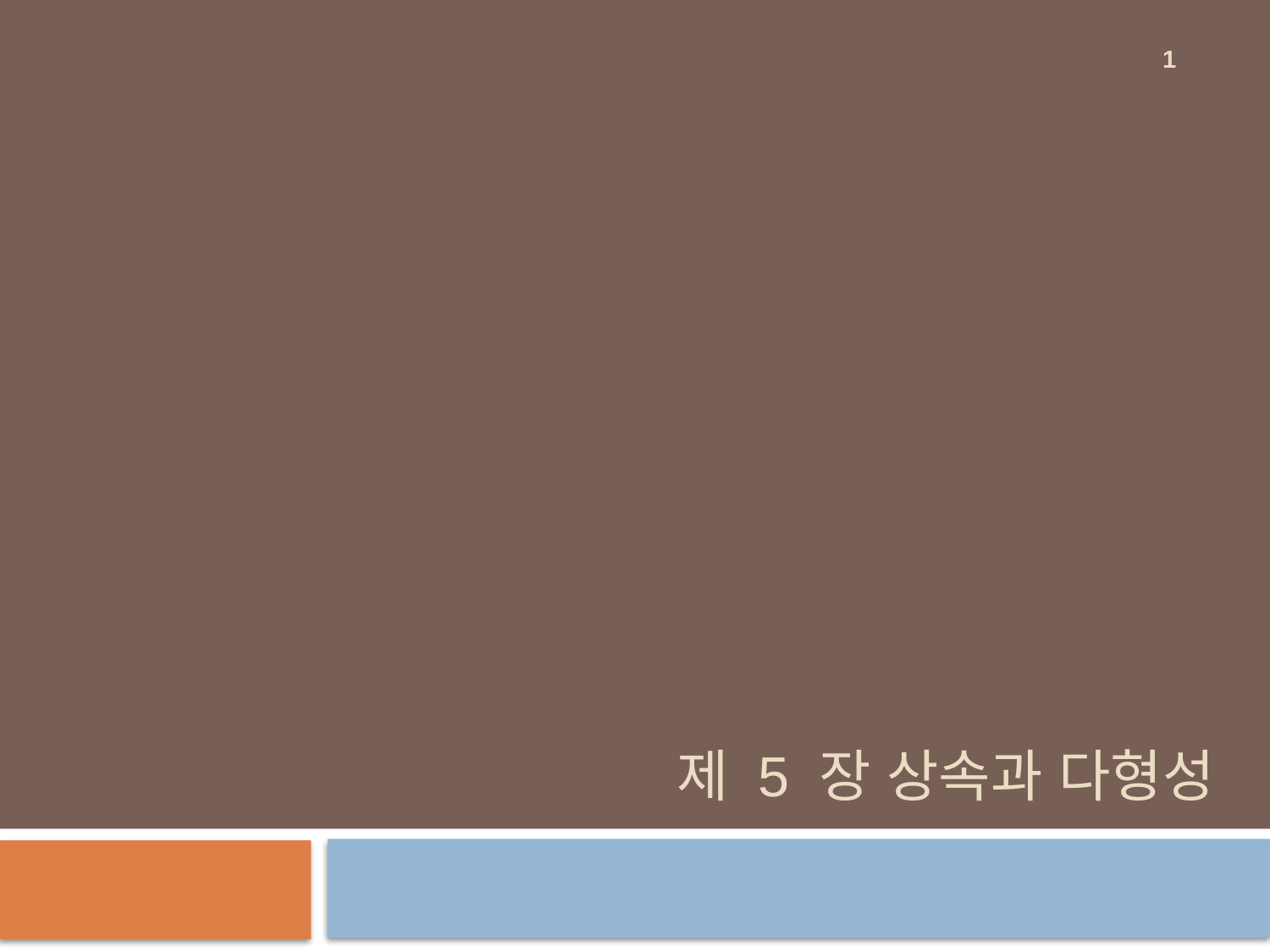

1
# 제 5 장 상속과 다형성